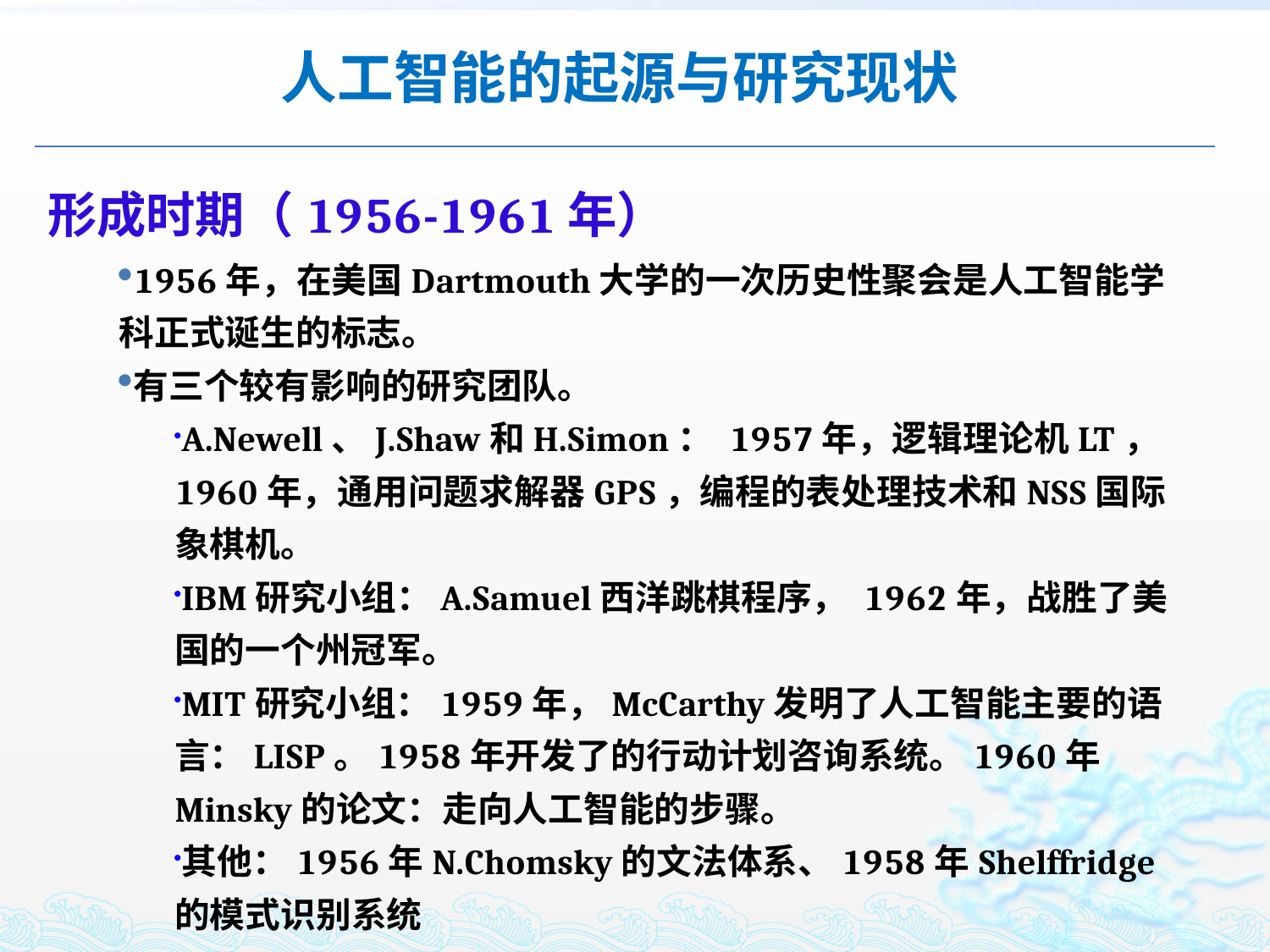

人工智能的起源与研究现状
# 形成时期（1956-1961年）
1956年，在美国Dartmouth大学的一次历史性聚会是人工智能学科正式诞生的标志。
有三个较有影响的研究团队。
A.Newell、J.Shaw和H.Simon： 1957年，逻辑理论机LT， 1960年，通用问题求解器GPS，编程的表处理技术和NSS国际象棋机。
IBM研究小组：A.Samuel西洋跳棋程序， 1962年，战胜了美国的一个州冠军。
MIT研究小组：1959年，McCarthy发明了人工智能主要的语言：LISP。1958年开发了的行动计划咨询系统。1960年Minsky的论文：走向人工智能的步骤。
其他：1956年N.Chomsky的文法体系、1958年Shelffridge的模式识别系统